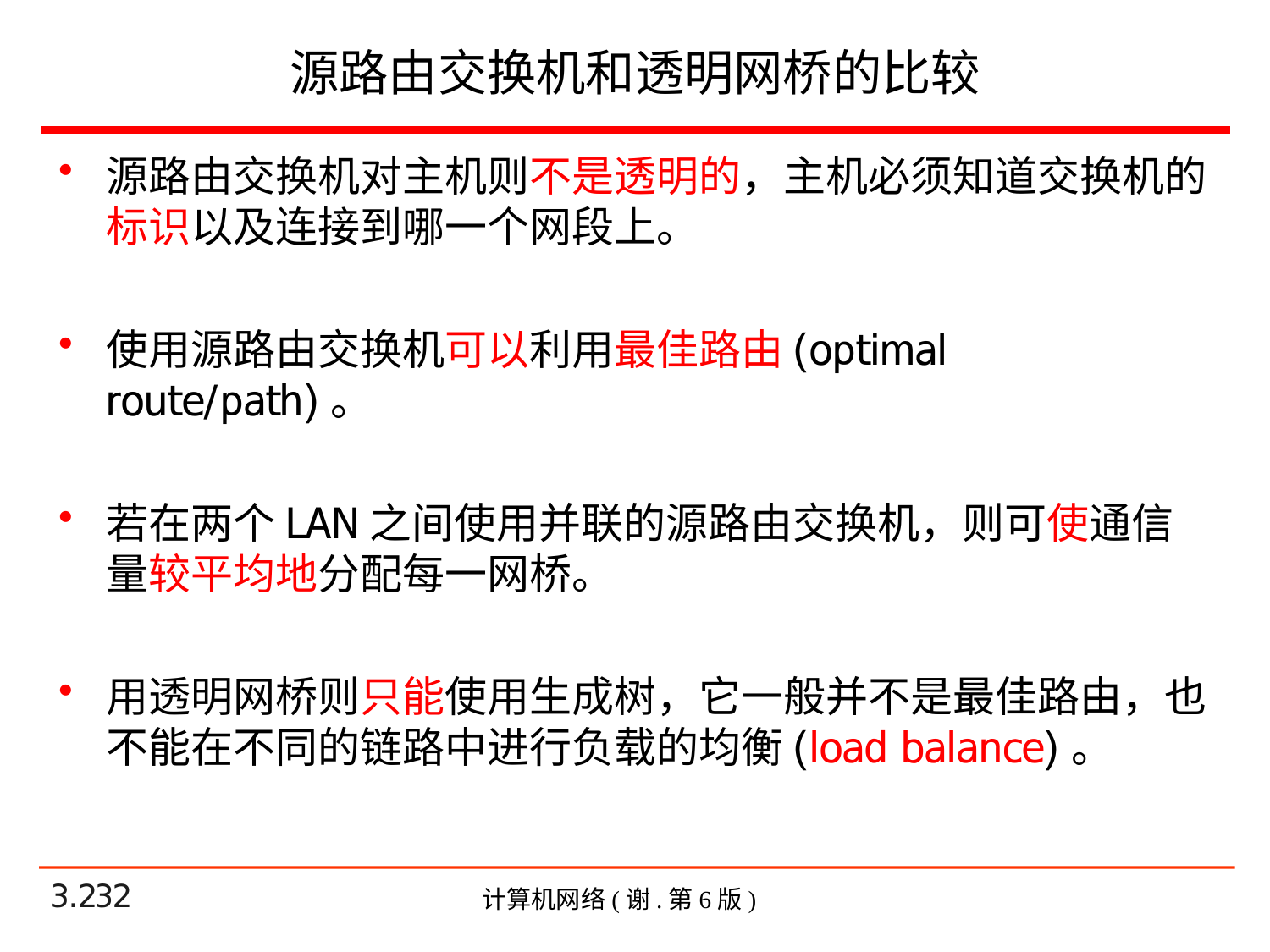

# 源路由交换机和透明网桥的比较
源路由交换机对主机则不是透明的，主机必须知道交换机的标识以及连接到哪一个网段上。

使用源路由交换机可以利用最佳路由(optimal route/path)。

若在两个LAN之间使用并联的源路由交换机，则可使通信量较平均地分配每一网桥。

用透明网桥则只能使用生成树，它一般并不是最佳路由，也不能在不同的链路中进行负载的均衡(load balance)。